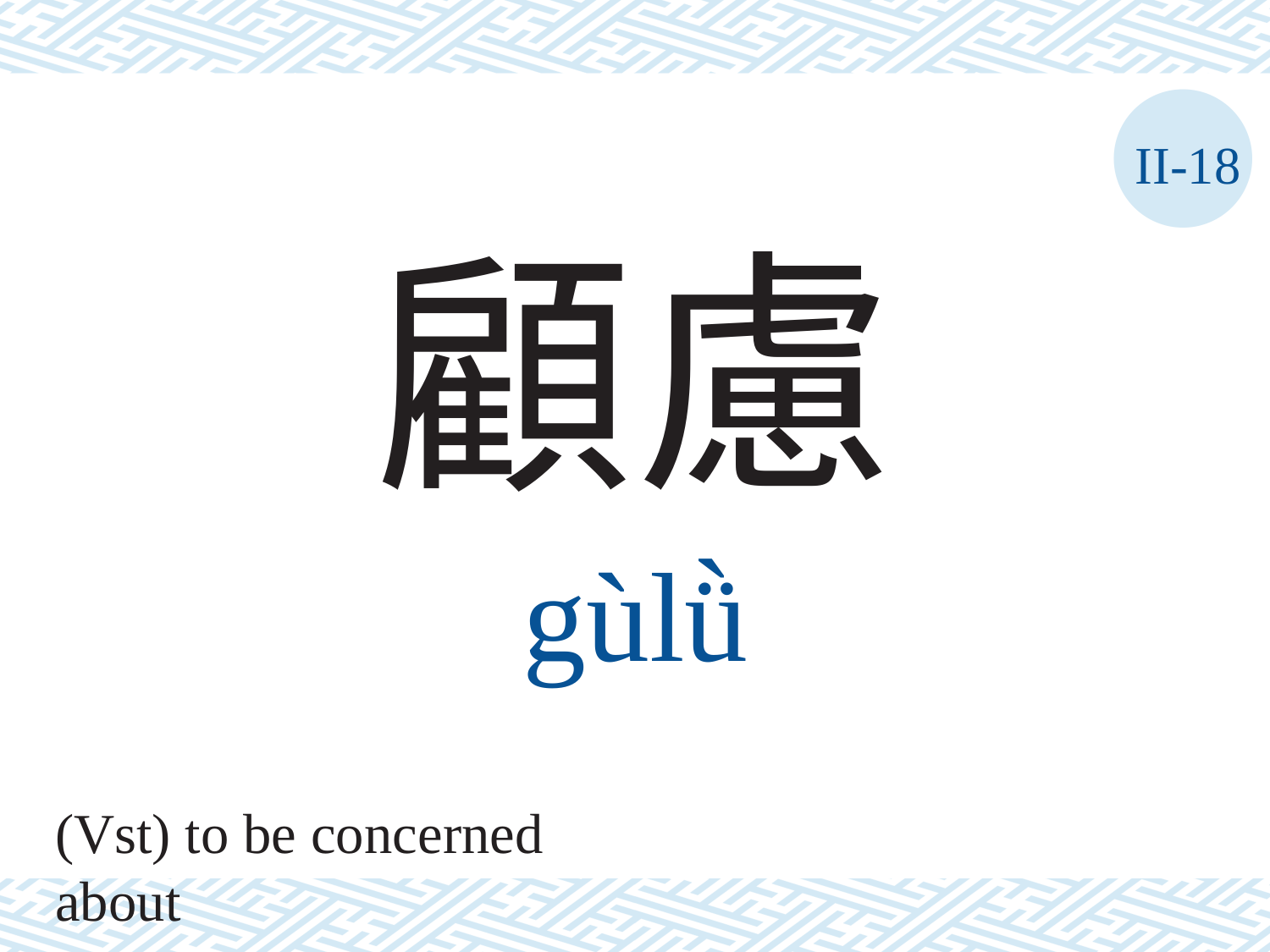

II-18
顧慮
gùlǜ
(Vst) to be concerned about